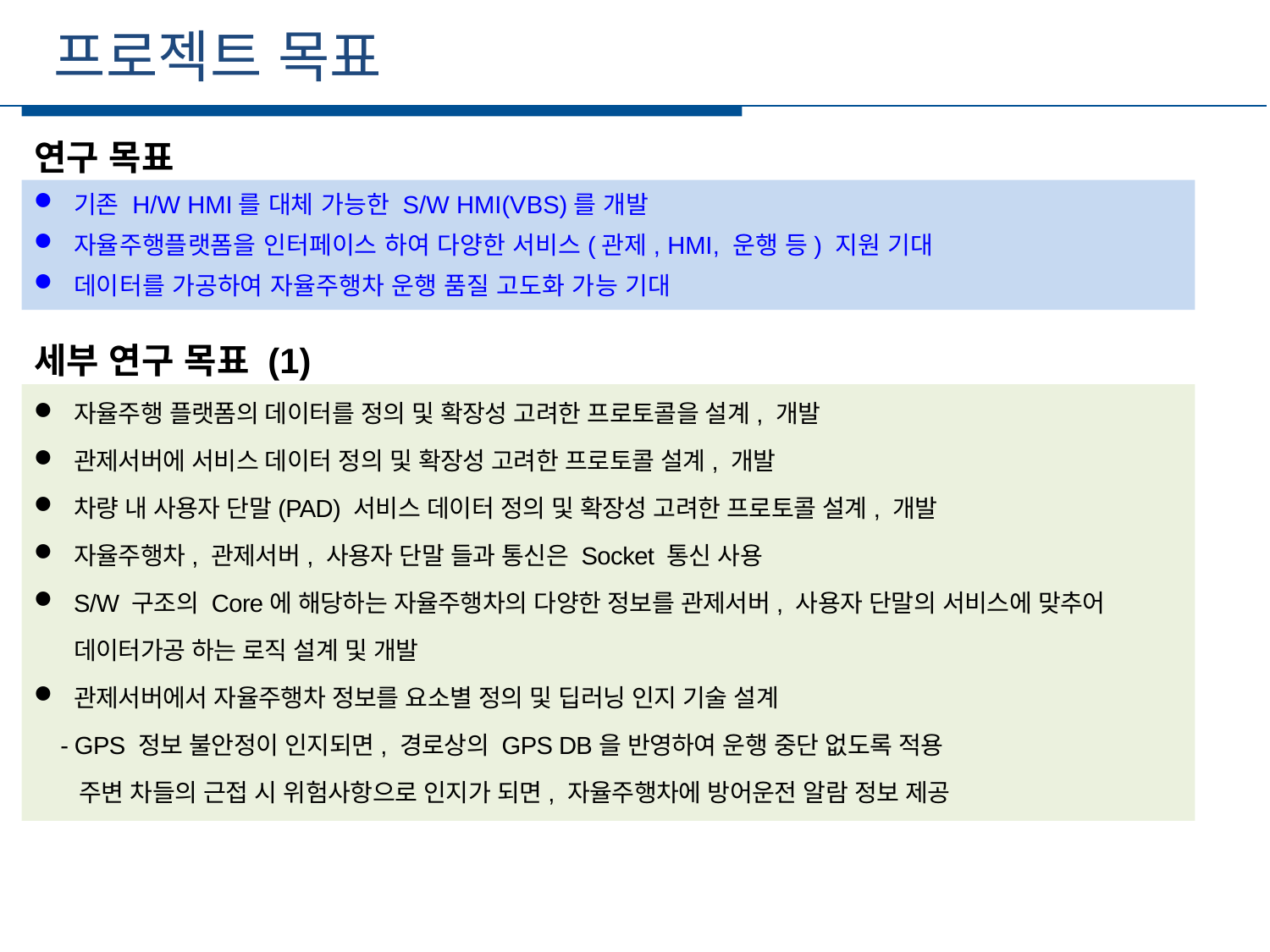

프로젝트 목표
세부일정

연구 목표
기존 H/W HMI를 대체 가능한 S/W HMI(VBS)를 개발
자율주행플랫폼을 인터페이스 하여 다양한 서비스(관제, HMI, 운행 등) 지원 기대
데이터를 가공하여 자율주행차 운행 품질 고도화 가능 기대

세부 연구 목표 (1)
자율주행 플랫폼의 데이터를 정의 및 확장성 고려한 프로토콜을 설계, 개발
관제서버에 서비스 데이터 정의 및 확장성 고려한 프로토콜 설계, 개발
차량 내 사용자 단말(PAD) 서비스 데이터 정의 및 확장성 고려한 프로토콜 설계, 개발
자율주행차, 관제서버, 사용자 단말 들과 통신은 Socket 통신 사용
S/W 구조의 Core에 해당하는 자율주행차의 다양한 정보를 관제서버, 사용자 단말의 서비스에 맞추어 데이터가공 하는 로직 설계 및 개발
관제서버에서 자율주행차 정보를 요소별 정의 및 딥러닝 인지 기술 설계
    - GPS 정보 불안정이 인지되면, 경로상의 GPS DB을 반영하여 운행 중단 없도록 적용
      주변 차들의 근접 시 위험사항으로 인지가 되면, 자율주행차에 방어운전 알람 정보 제공